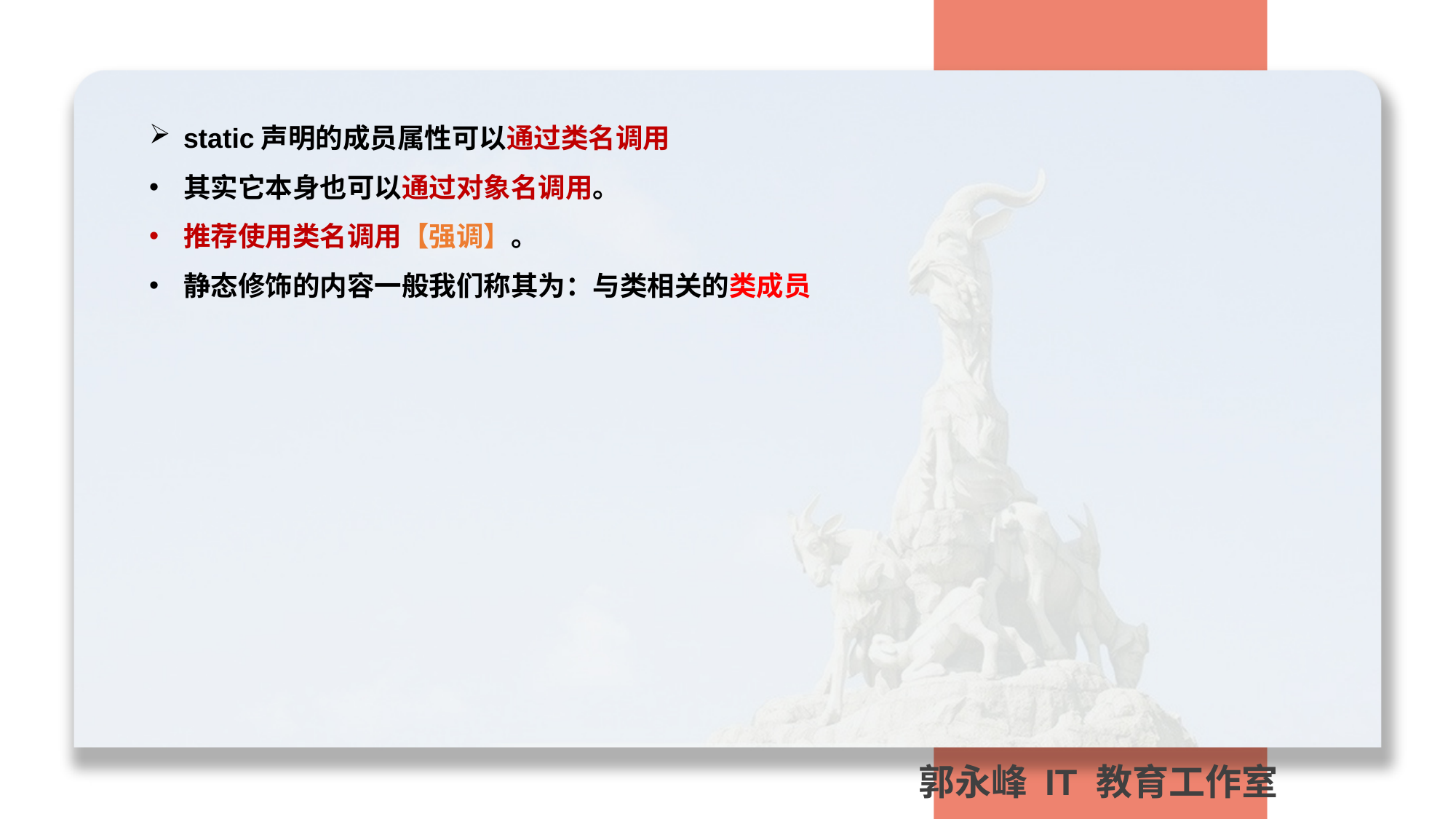

static声明的成员属性可以通过类名调用
其实它本身也可以通过对象名调用。
推荐使用类名调用【强调】。
静态修饰的内容一般我们称其为：与类相关的类成员